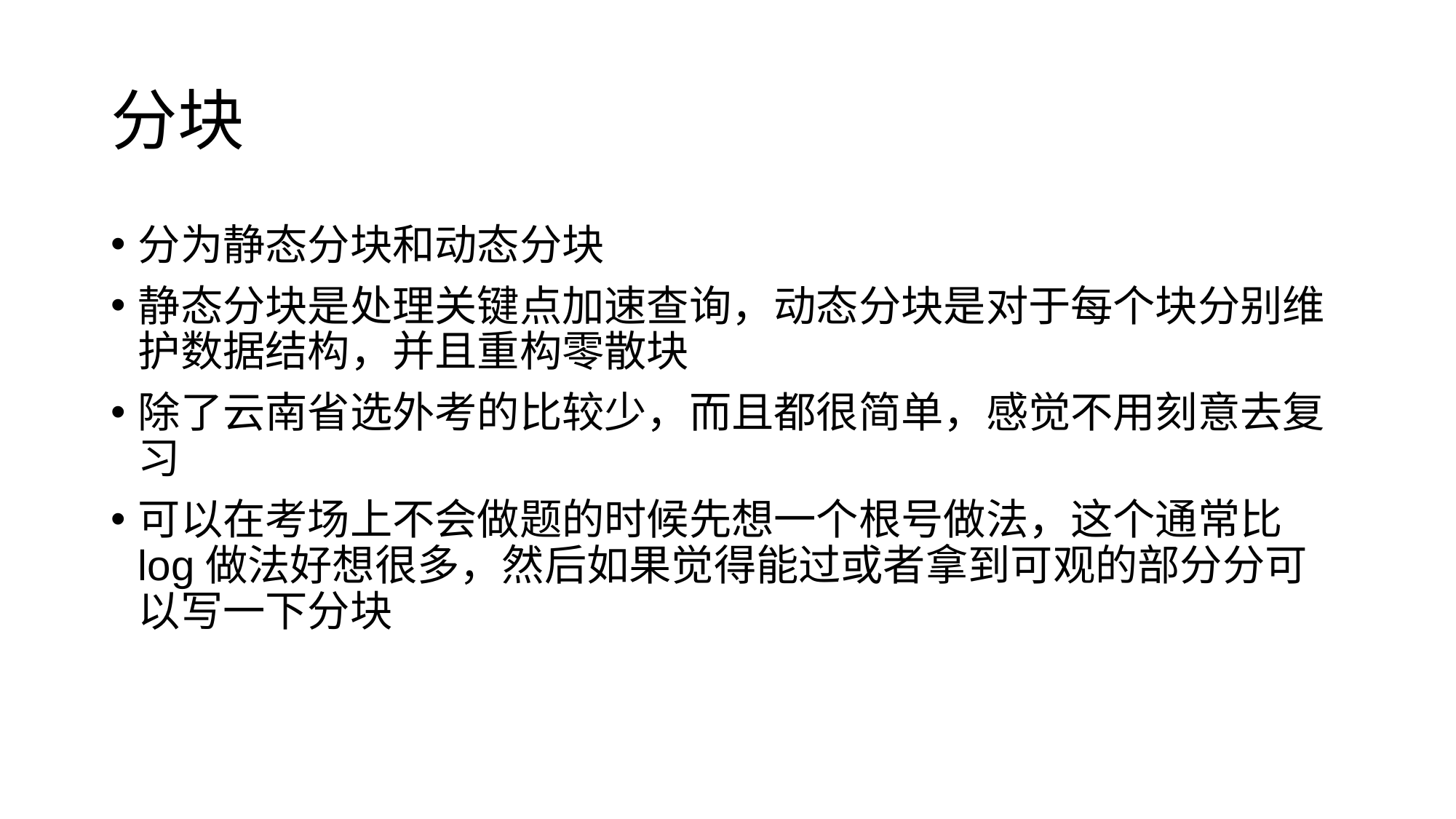

# 分块
分为静态分块和动态分块
静态分块是处理关键点加速查询，动态分块是对于每个块分别维护数据结构，并且重构零散块
除了云南省选外考的比较少，而且都很简单，感觉不用刻意去复习
可以在考场上不会做题的时候先想一个根号做法，这个通常比log做法好想很多，然后如果觉得能过或者拿到可观的部分分可以写一下分块